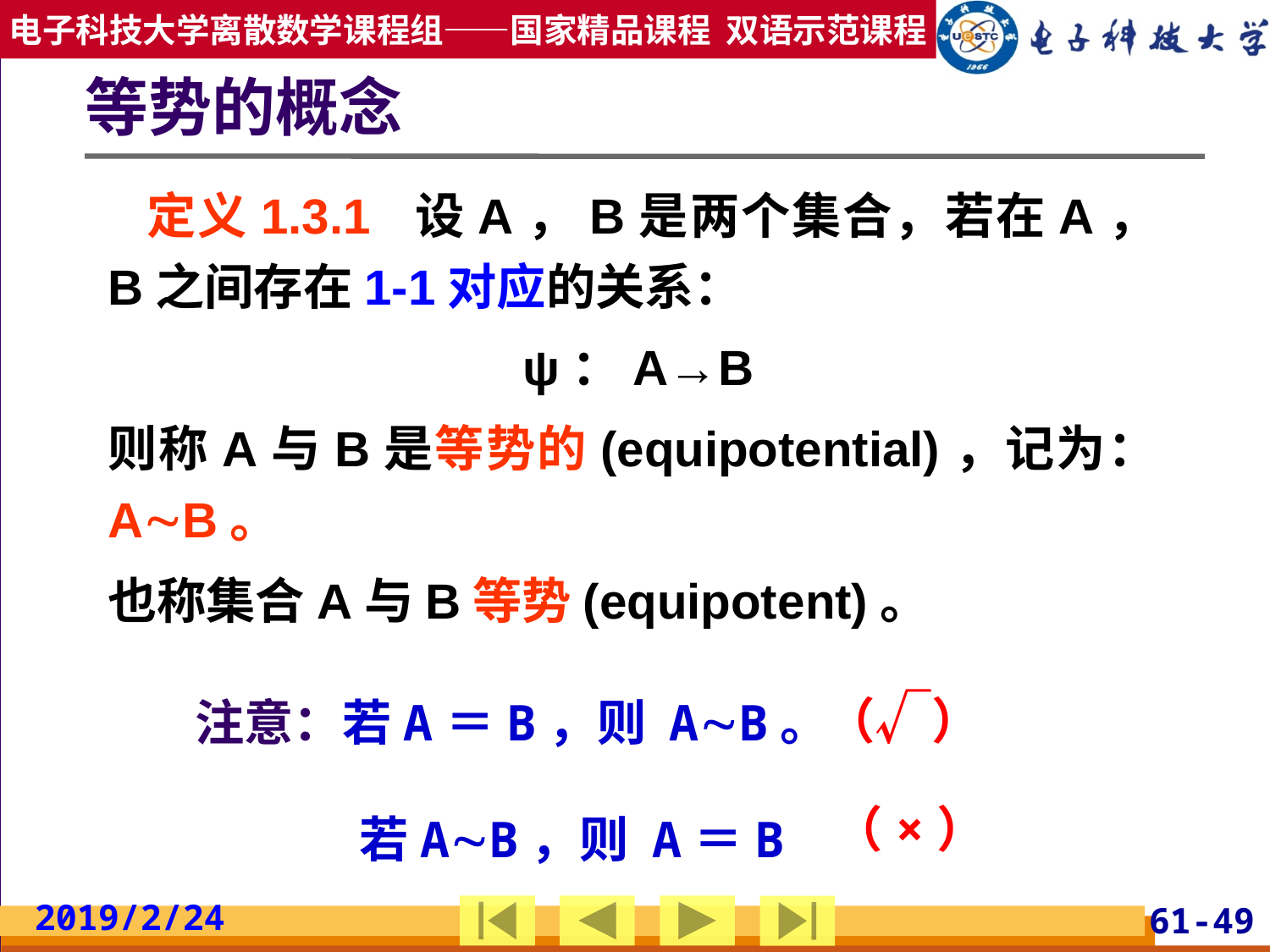

# 等势的概念
  定义1.3.1  设A，B是两个集合，若在A，B之间存在1-1对应的关系：
ψ：A→B
则称A与B是等势的(equipotential)，记为：A∼B。
也称集合A与B等势(equipotent)。
  注意：若A＝B，则 A∼B。
（√）
 若A∼B，则 A＝B
（×）
2019/2/24